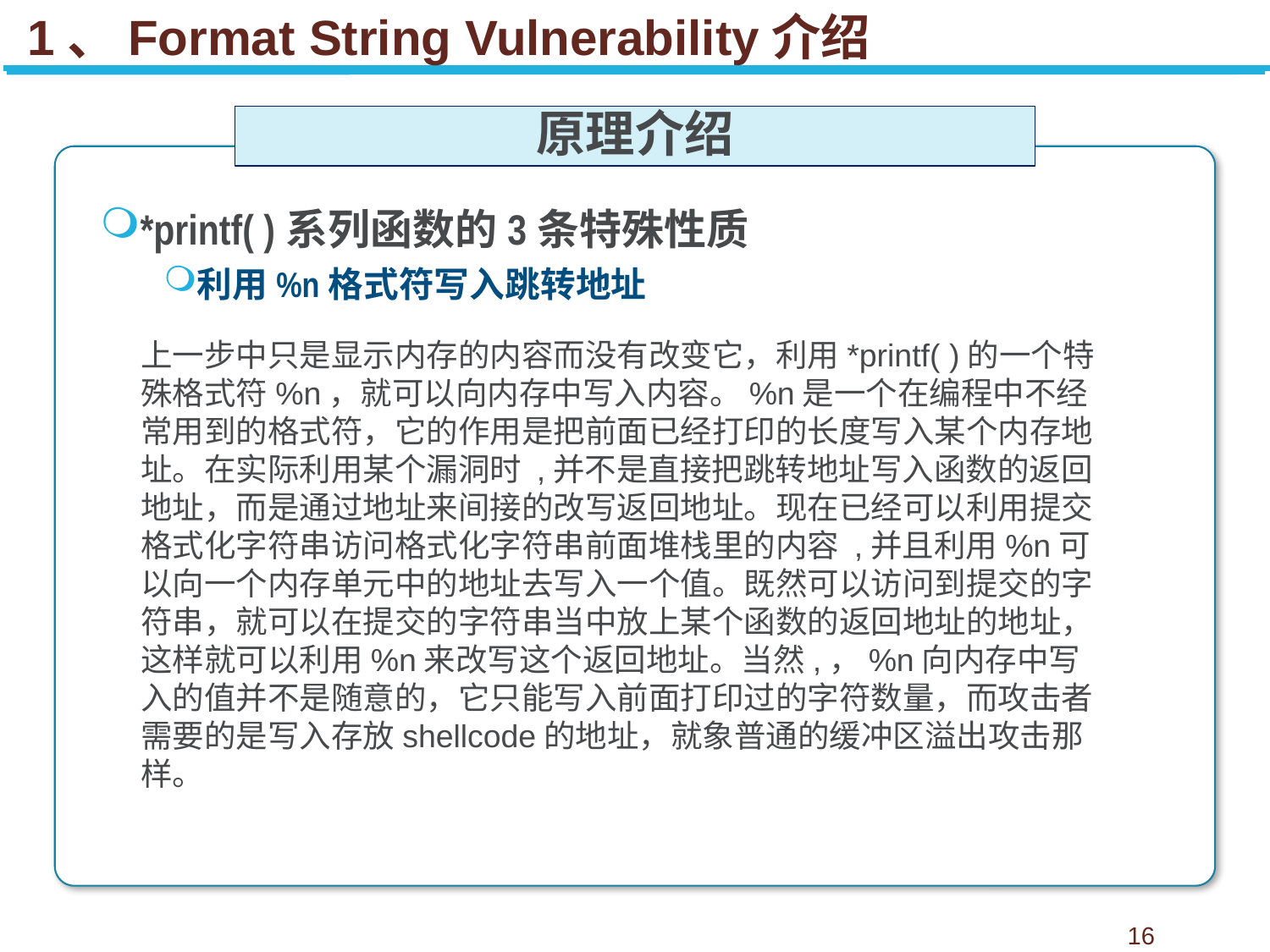

# 1、Format String Vulnerability介绍
原理介绍
*printf( )系列函数的3条特殊性质
利用%n格式符写入跳转地址
上一步中只是显示内存的内容而没有改变它，利用*printf( )的一个特殊格式符%n，就可以向内存中写入内容。%n是一个在编程中不经常用到的格式符，它的作用是把前面已经打印的长度写入某个内存地址。在实际利用某个漏洞时 ,并不是直接把跳转地址写入函数的返回地址，而是通过地址来间接的改写返回地址。现在已经可以利用提交格式化字符串访问格式化字符串前面堆栈里的内容 ,并且利用%n可以向一个内存单元中的地址去写入一个值。既然可以访问到提交的字符串，就可以在提交的字符串当中放上某个函数的返回地址的地址，这样就可以利用%n来改写这个返回地址。当然,，%n向内存中写入的值并不是随意的，它只能写入前面打印过的字符数量，而攻击者需要的是写入存放shellcode的地址，就象普通的缓冲区溢出攻击那样。
16